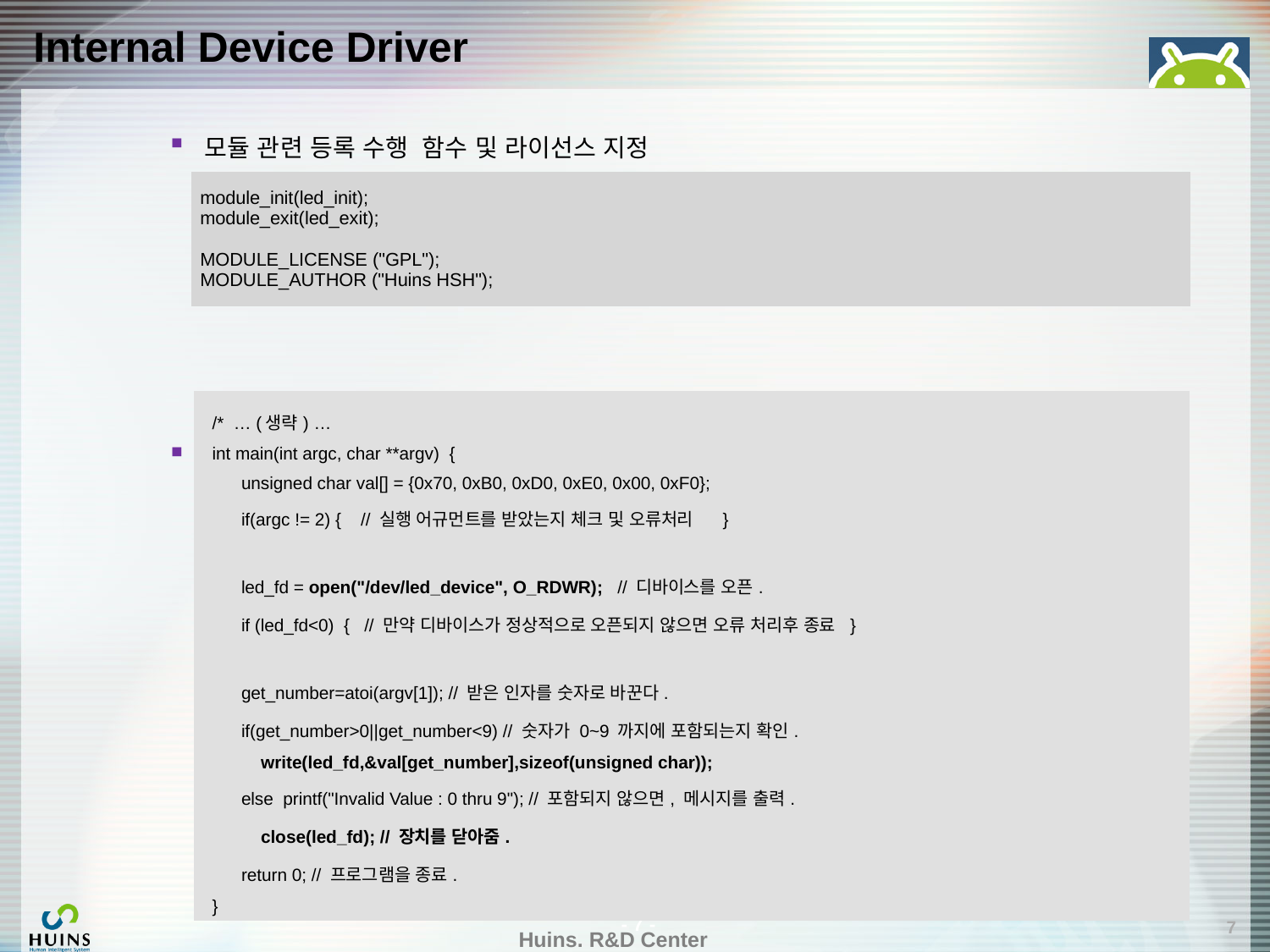

# Internal Device Driver
모듈 관련 등록 수행  함수 및 라이선스 지정

Test Application

| module\_init(led\_init); module\_exit(led\_exit); MODULE\_LICENSE ("GPL"); MODULE\_AUTHOR ("Huins HSH"); |
| --- |
| /\* … (생략) … int main(int argc, char \*\*argv) { unsigned char val[] = {0x70, 0xB0, 0xD0, 0xE0, 0x00, 0xF0}; if(argc != 2) { // 실행 어규먼트를 받았는지 체크 및 오류처리 } led\_fd = open("/dev/led\_device", O\_RDWR); // 디바이스를 오픈. if (led\_fd<0) { // 만약 디바이스가 정상적으로 오픈되지 않으면 오류 처리후 종료 } get\_number=atoi(argv[1]); // 받은 인자를 숫자로 바꾼다. if(get\_number>0||get\_number<9) // 숫자가 0~9 까지에 포함되는지 확인. write(led\_fd,&val[get\_number],sizeof(unsigned char)); else printf("Invalid Value : 0 thru 9"); // 포함되지 않으면, 메시지를 출력. close(led\_fd); // 장치를 닫아줌. return 0; // 프로그램을 종료. } |
| --- |
7